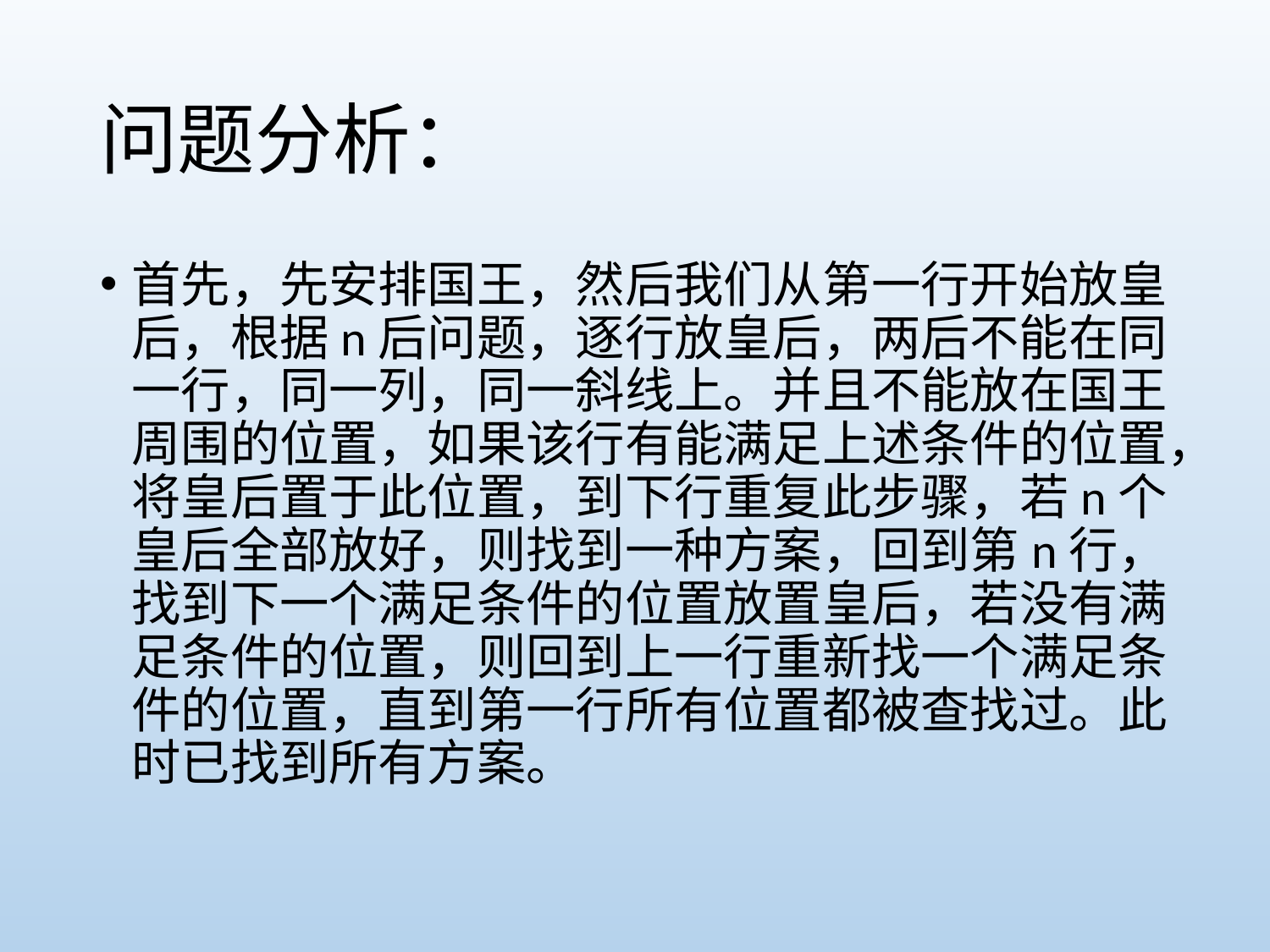

# 问题分析：
首先，先安排国王，然后我们从第一行开始放皇后，根据n后问题，逐行放皇后，两后不能在同一行，同一列，同一斜线上。并且不能放在国王周围的位置，如果该行有能满足上述条件的位置，将皇后置于此位置，到下行重复此步骤，若n个皇后全部放好，则找到一种方案，回到第n行，找到下一个满足条件的位置放置皇后，若没有满足条件的位置，则回到上一行重新找一个满足条件的位置，直到第一行所有位置都被查找过。此时已找到所有方案。